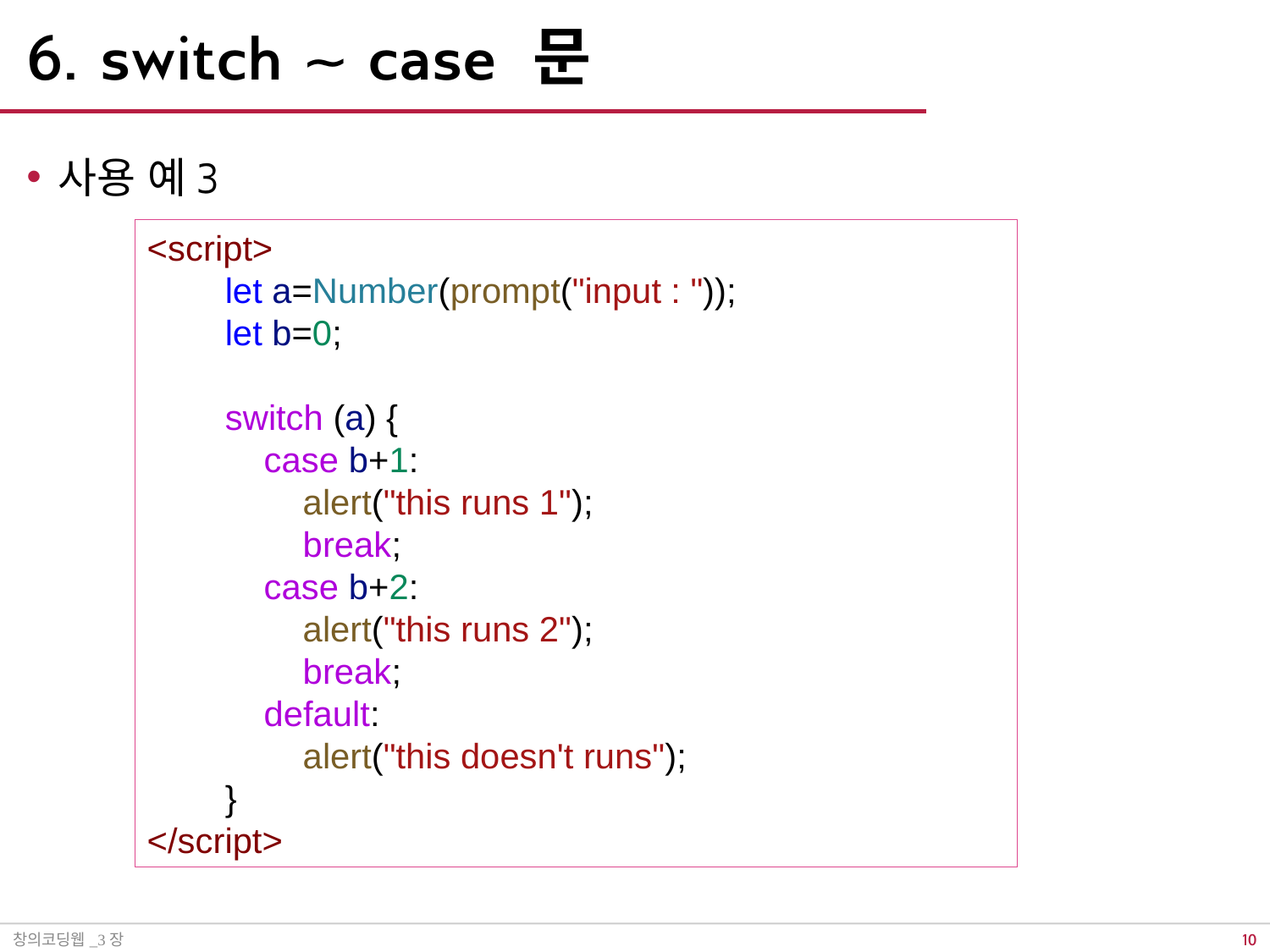

# 6. switch ~ case 문
사용 예3
<script>
        let a=Number(prompt("input : "));
        let b=0;

        switch (a) {
            case b+1:
                alert("this runs 1");
                break;
            case b+2:
                alert("this runs 2");
                break;
            default:
                alert("this doesn't runs");
        }
</script>
창의코딩웹_3장
10